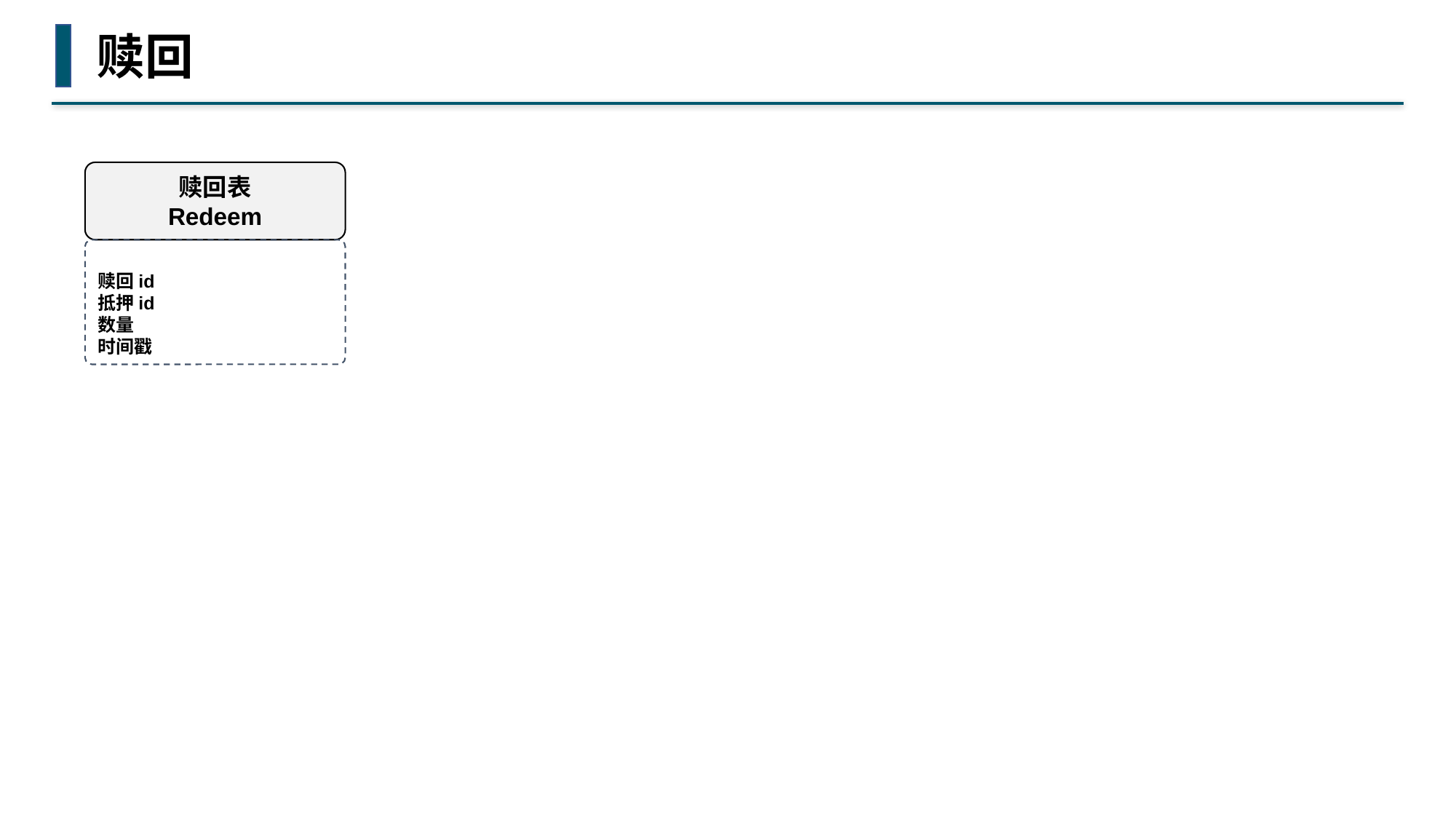

赎回

赎回表
Redeem

赎回id
抵押id
数量
时间戳